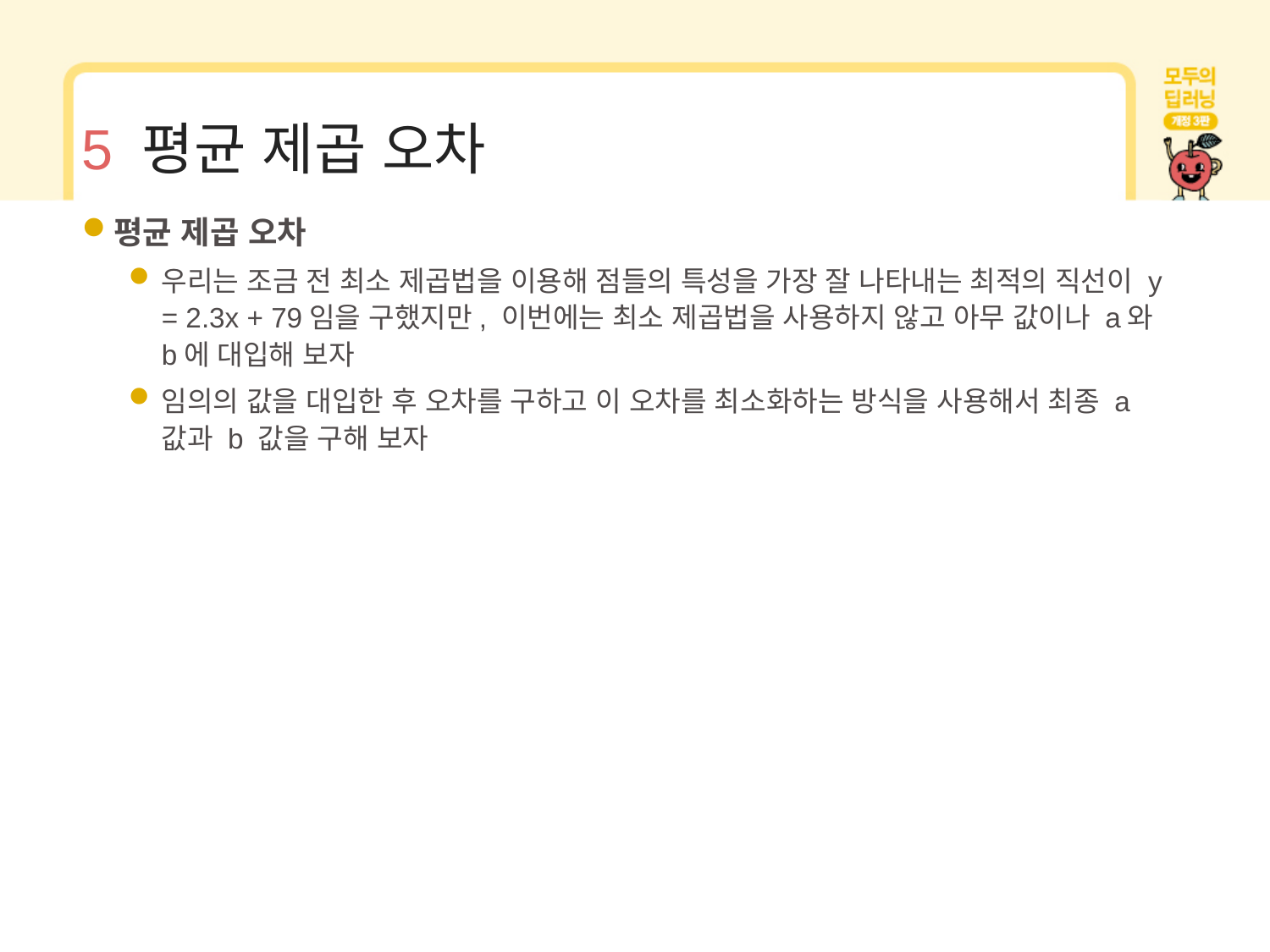

# 5 평균 제곱 오차
평균 제곱 오차
우리는 조금 전 최소 제곱법을 이용해 점들의 특성을 가장 잘 나타내는 최적의 직선이 y = 2.3x + 79임을 구했지만, 이번에는 최소 제곱법을 사용하지 않고 아무 값이나 a와 b에 대입해 보자
임의의 값을 대입한 후 오차를 구하고 이 오차를 최소화하는 방식을 사용해서 최종 a 값과 b 값을 구해 보자